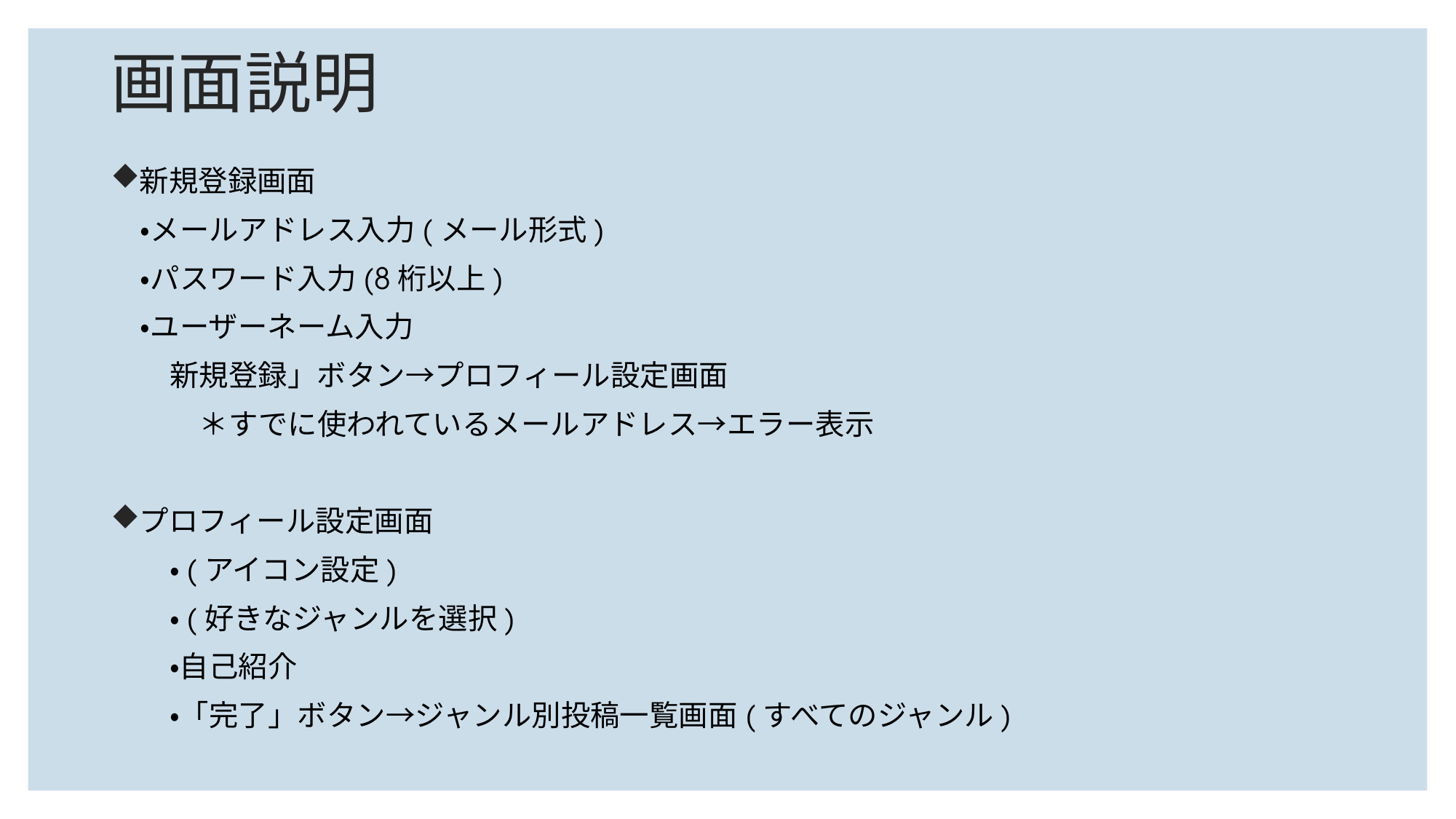

# 画面説明
新規登録画面
　・メールアドレス入力(メール形式)
　・パスワード入力(8桁以上)
　・ユーザーネーム入力
　　新規登録」ボタン→プロフィール設定画面
　　　＊すでに使われているメールアドレス→エラー表示

プロフィール設定画面
　　・(アイコン設定)
　　・(好きなジャンルを選択)
　　・自己紹介
　　・「完了」ボタン→ジャンル別投稿一覧画面(すべてのジャンル)